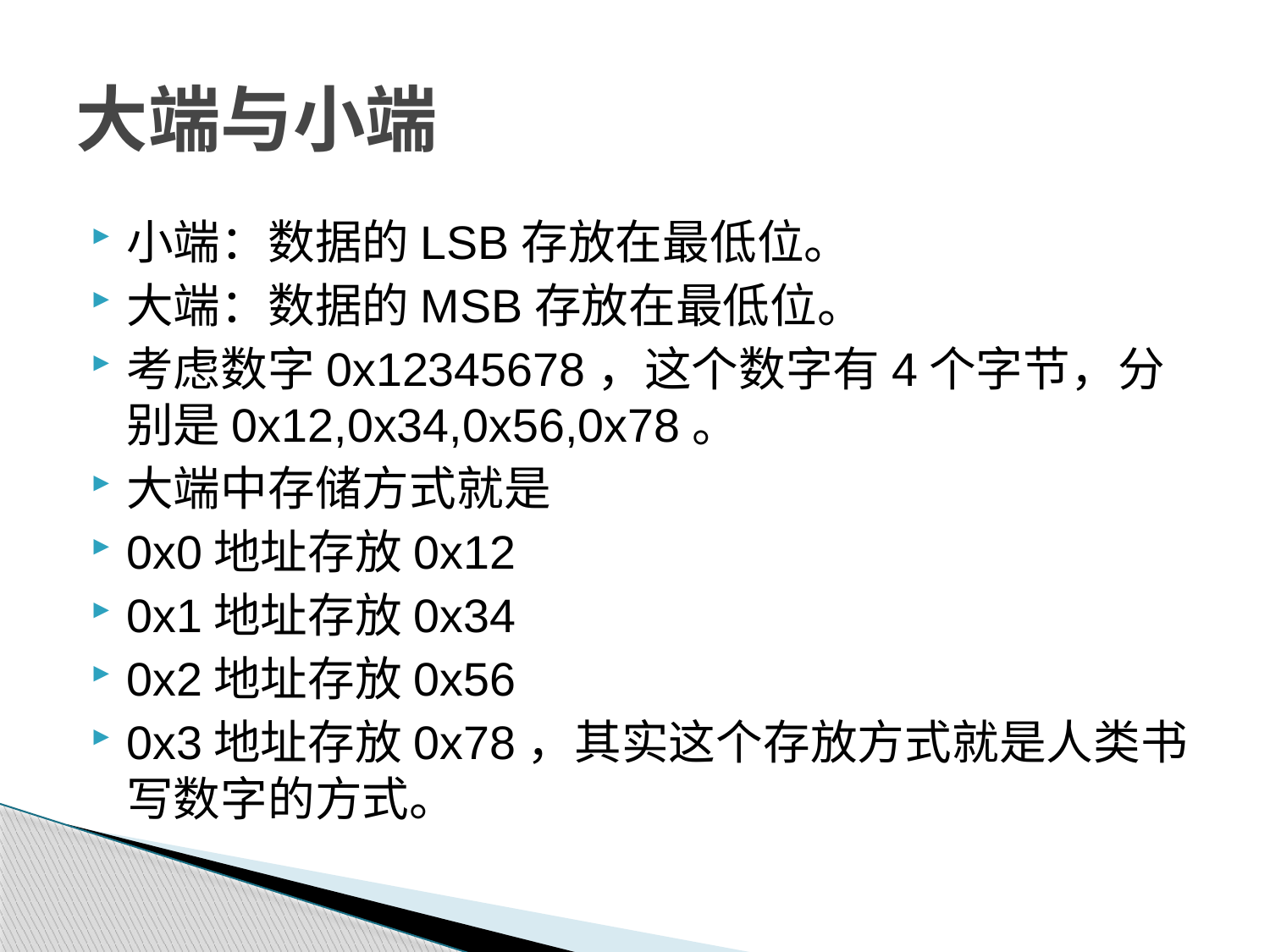

# 大端与小端
小端：数据的LSB存放在最低位。
大端：数据的MSB存放在最低位。
考虑数字0x12345678，这个数字有4个字节，分别是0x12,0x34,0x56,0x78。
大端中存储方式就是
0x0地址存放0x12
0x1地址存放0x34
0x2地址存放0x56
0x3地址存放0x78，其实这个存放方式就是人类书写数字的方式。